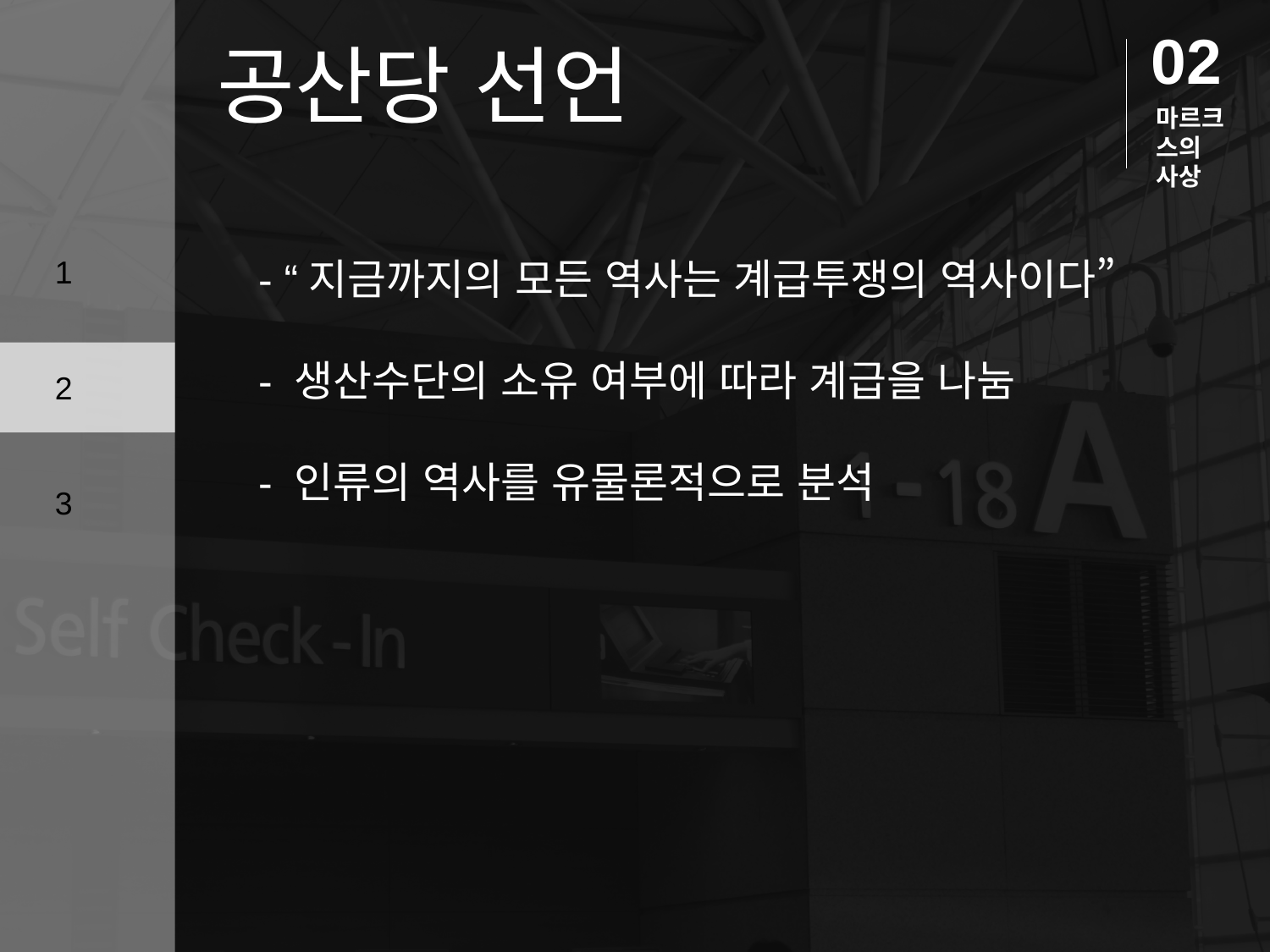

02
공산당 선언
마르크스의 사상
1
- “지금까지의 모든 역사는 계급투쟁의 역사이다”

- 생산수단의 소유 여부에 따라 계급을 나눔

- 인류의 역사를 유물론적으로 분석

2
3